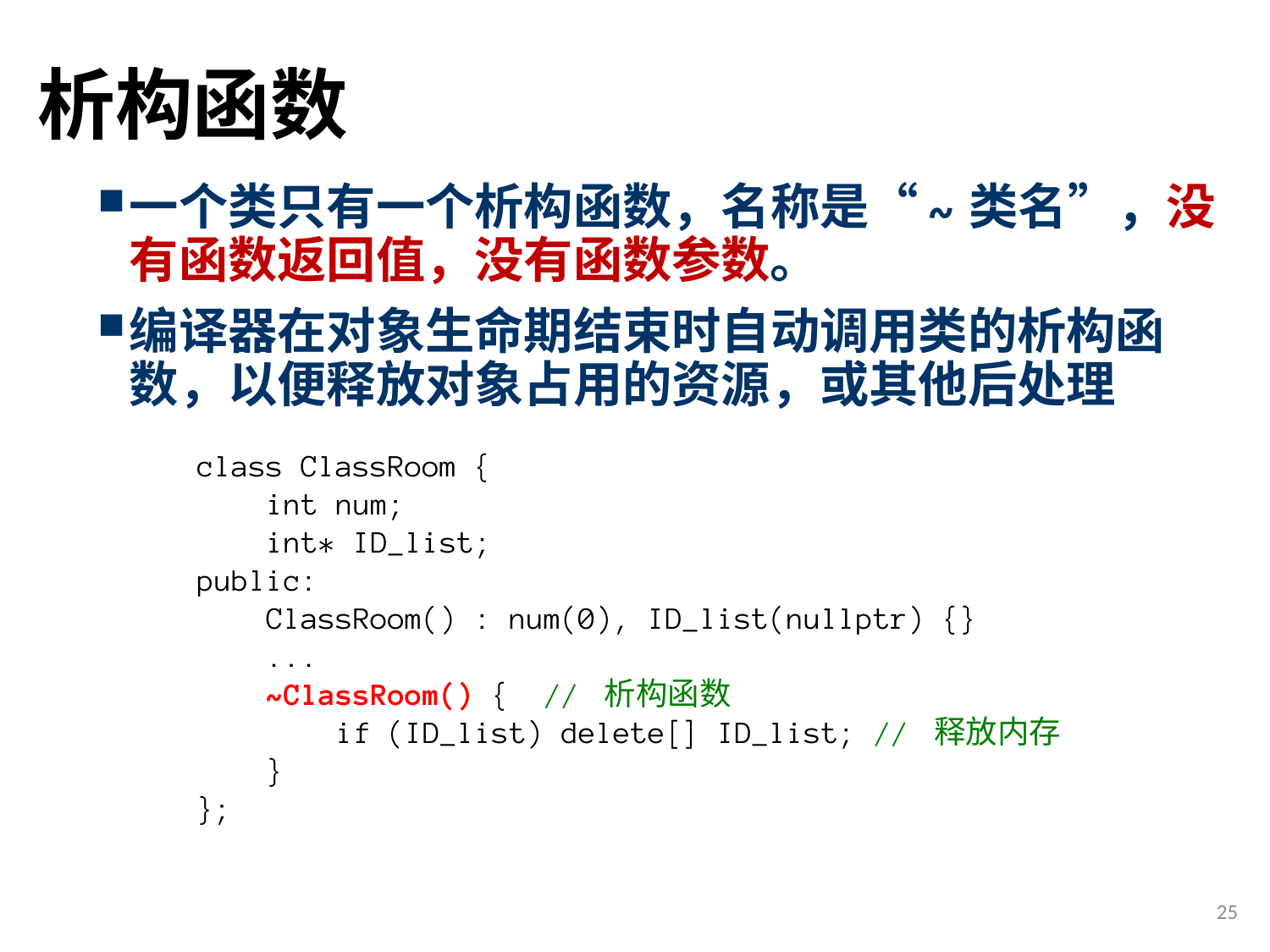

# 析构函数
一个类只有一个析构函数，名称是“~类名”，没有函数返回值，没有函数参数。
编译器在对象生命期结束时自动调用类的析构函数，以便释放对象占用的资源，或其他后处理

class ClassRoom {
    int num;
    int* ID_list;
public:
    ClassRoom() : num(0), ID_list(nullptr) {}
    ...
    ~ClassRoom() {  // 析构函数
        if (ID_list) delete[] ID_list; // 释放内存
    }
};
25